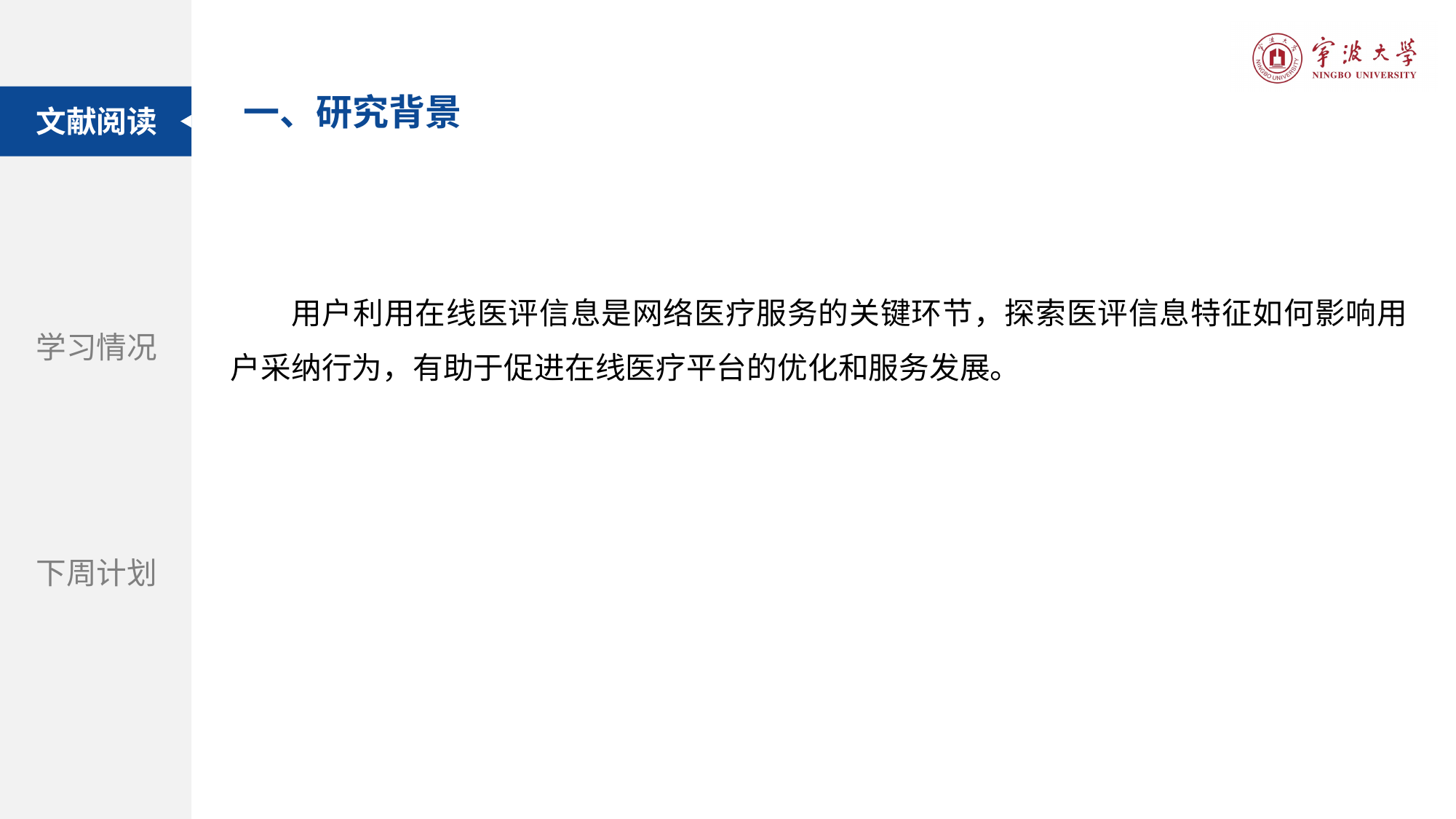

一、研究背景

文献阅读
题目：自动驾驶汽车和街道设计：使用虚拟现实实验探索中央分隔带在提高行人过街安全性方面的作用
用户利用在线医评信息是网络医疗服务的关键环节，探索医评信息特征如何影响用户采纳行为，有助于促进在线医疗平台的优化和服务发展。
学习情况
期刊：Accident Analysis and Prevention
下周计划